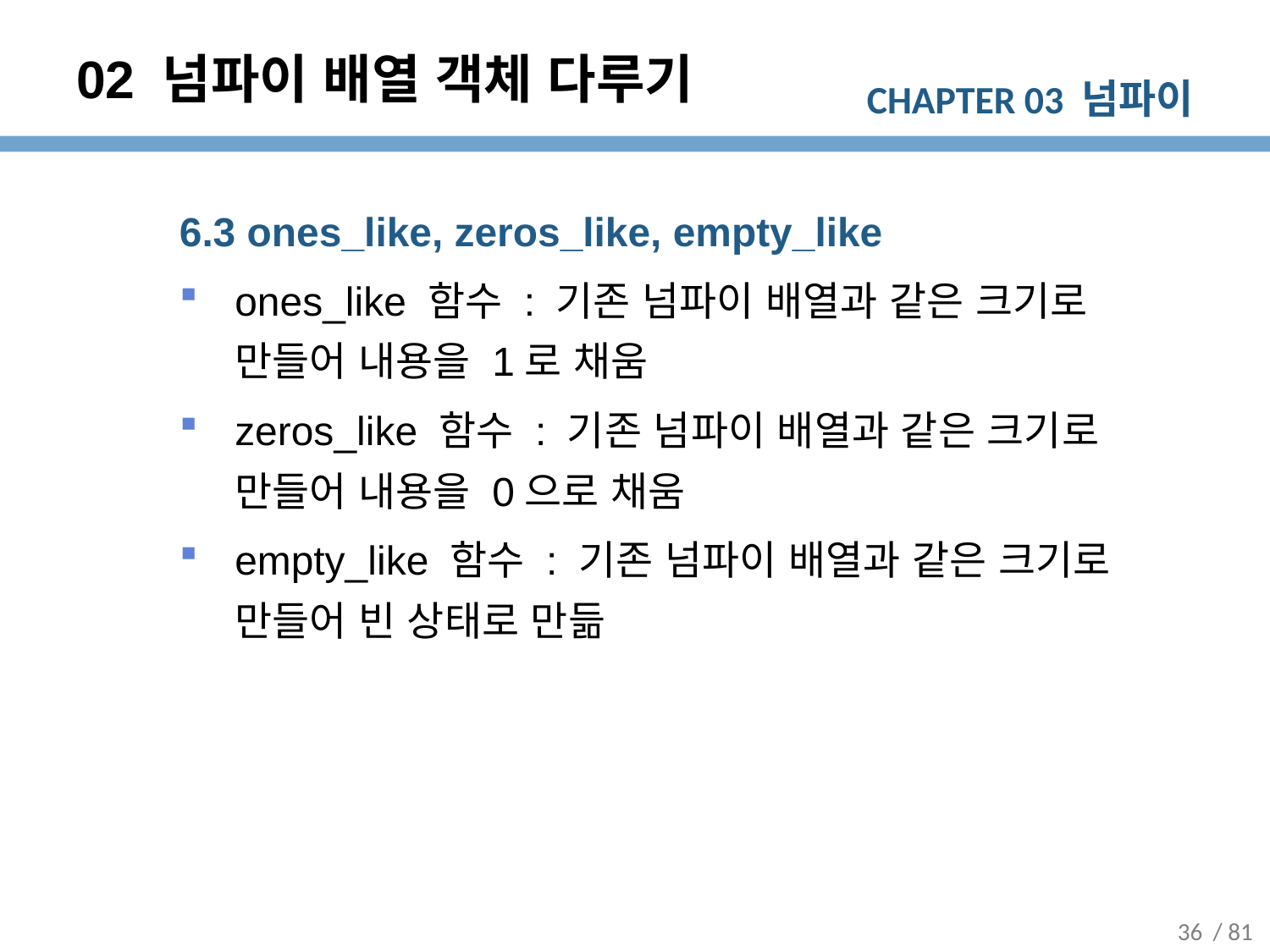

# 02 넘파이 배열 객체 다루기
6.3 ones_like, zeros_like, empty_like
ones_like 함수 : 기존 넘파이 배열과 같은 크기로 만들어 내용을 1로 채움
zeros_like 함수 : 기존 넘파이 배열과 같은 크기로 만들어 내용을 0으로 채움
empty_like 함수 : 기존 넘파이 배열과 같은 크기로 만들어 빈 상태로 만듦